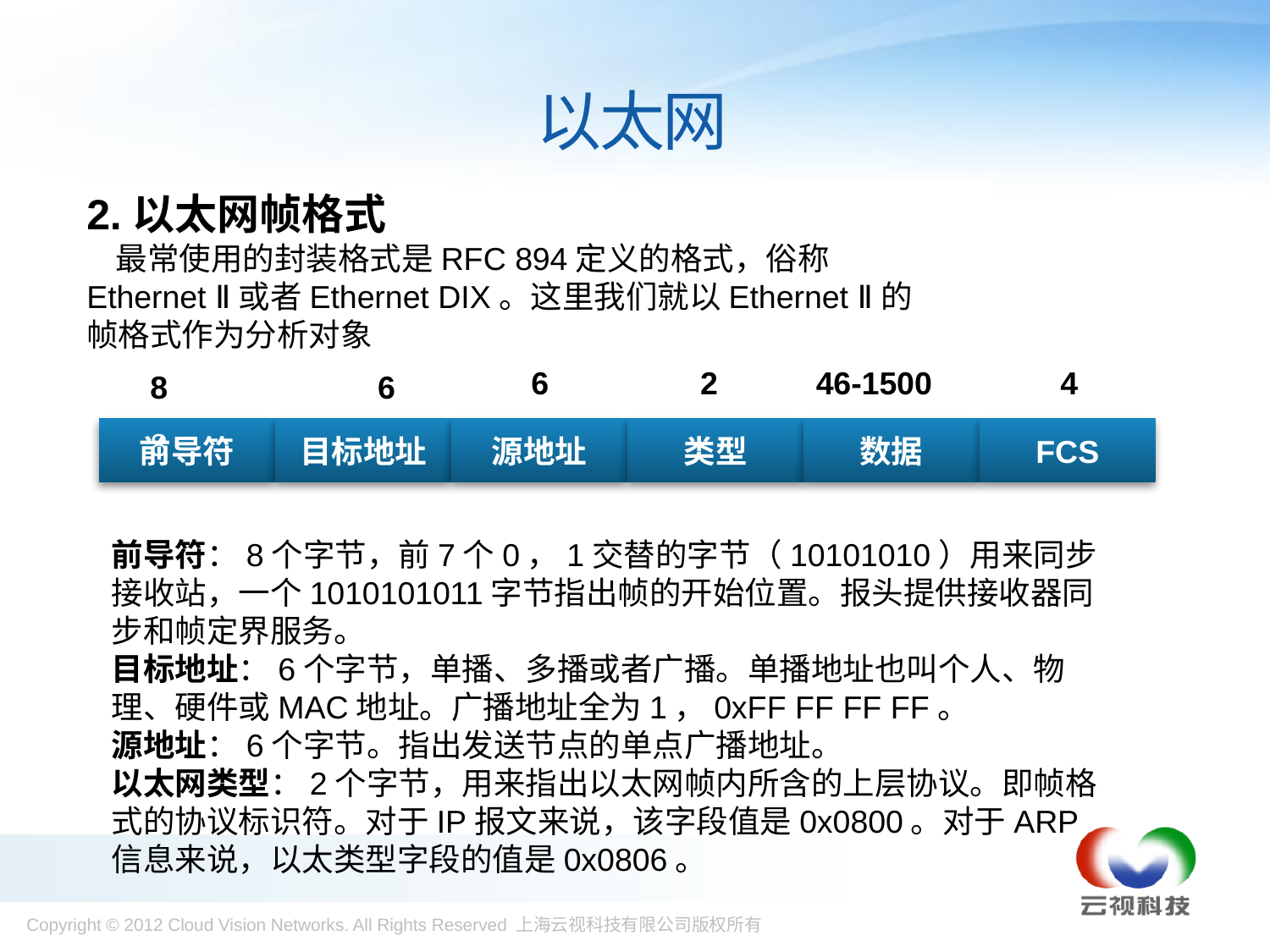

# 以太网
2.以太网帧格式
   最常使用的封装格式是RFC 894定义的格式，俗称Ethernet Ⅱ或者Ethernet DIX。这里我们就以Ethernet Ⅱ的帧格式作为分析对象
6
2
46-1500
4
8
6
前导符
8
目标地址
源地址
类型
数据
FCS
前导符：8个字节，前7个0，1交替的字节（10101010）用来同步接收站，一个1010101011字节指出帧的开始位置。报头提供接收器同步和帧定界服务。
目标地址：6个字节，单播、多播或者广播。单播地址也叫个人、物理、硬件或MAC地址。广播地址全为1，0xFF FF FF FF。
源地址：6个字节。指出发送节点的单点广播地址。
以太网类型：2个字节，用来指出以太网帧内所含的上层协议。即帧格式的协议标识符。对于IP报文来说，该字段值是0x0800。对于ARP信息来说，以太类型字段的值是0x0806。